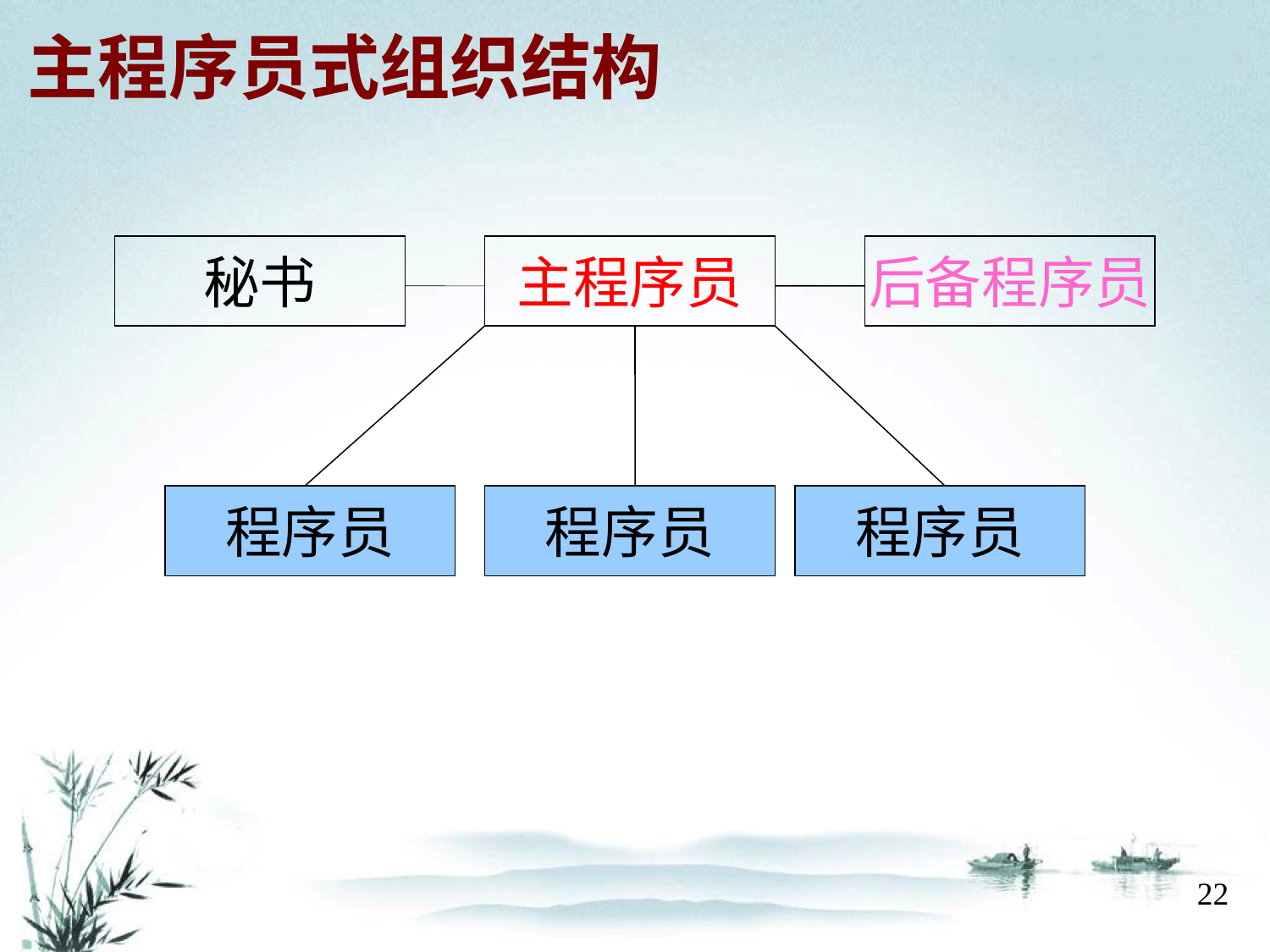

# 主程序员式组织结构
秘书
主程序员
后备程序员

程序员
程序员
程序员
22